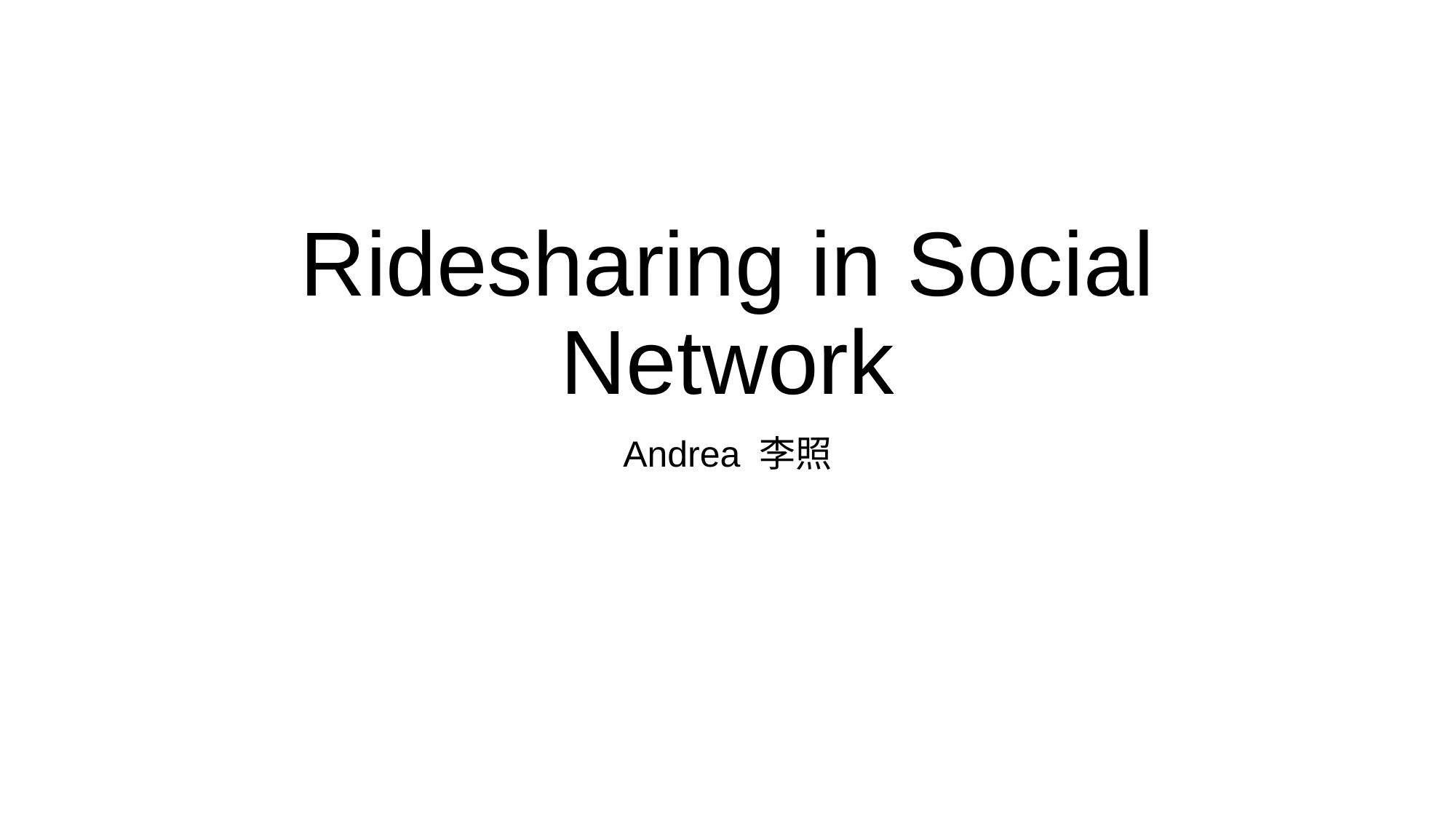

# Ridesharing in Social Network
Andrea 李照